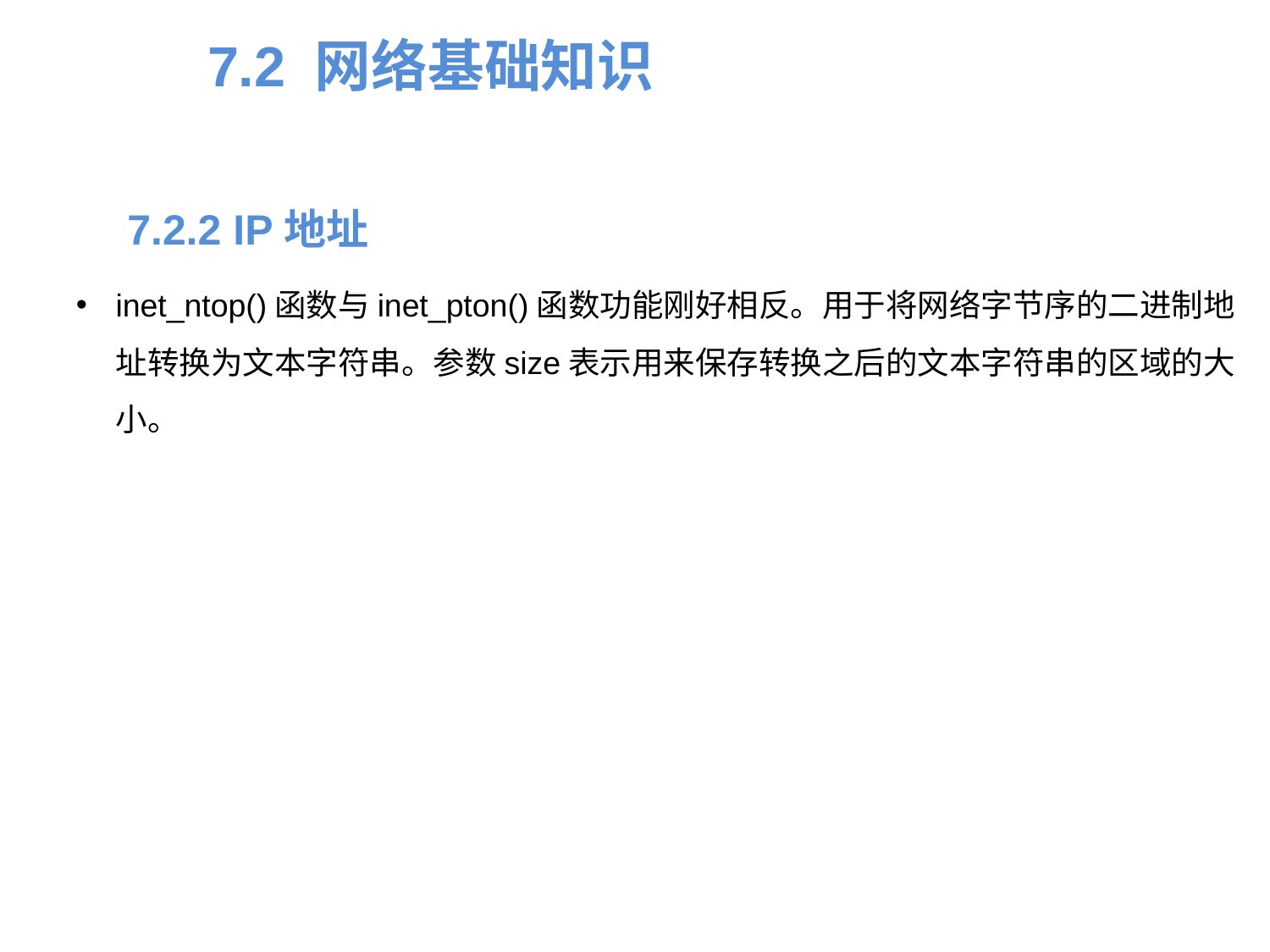

7.2 网络基础知识
7.2.2 IP地址
inet_ntop()函数与inet_pton()函数功能刚好相反。用于将网络字节序的二进制地址转换为文本字符串。参数size表示用来保存转换之后的文本字符串的区域的大小。